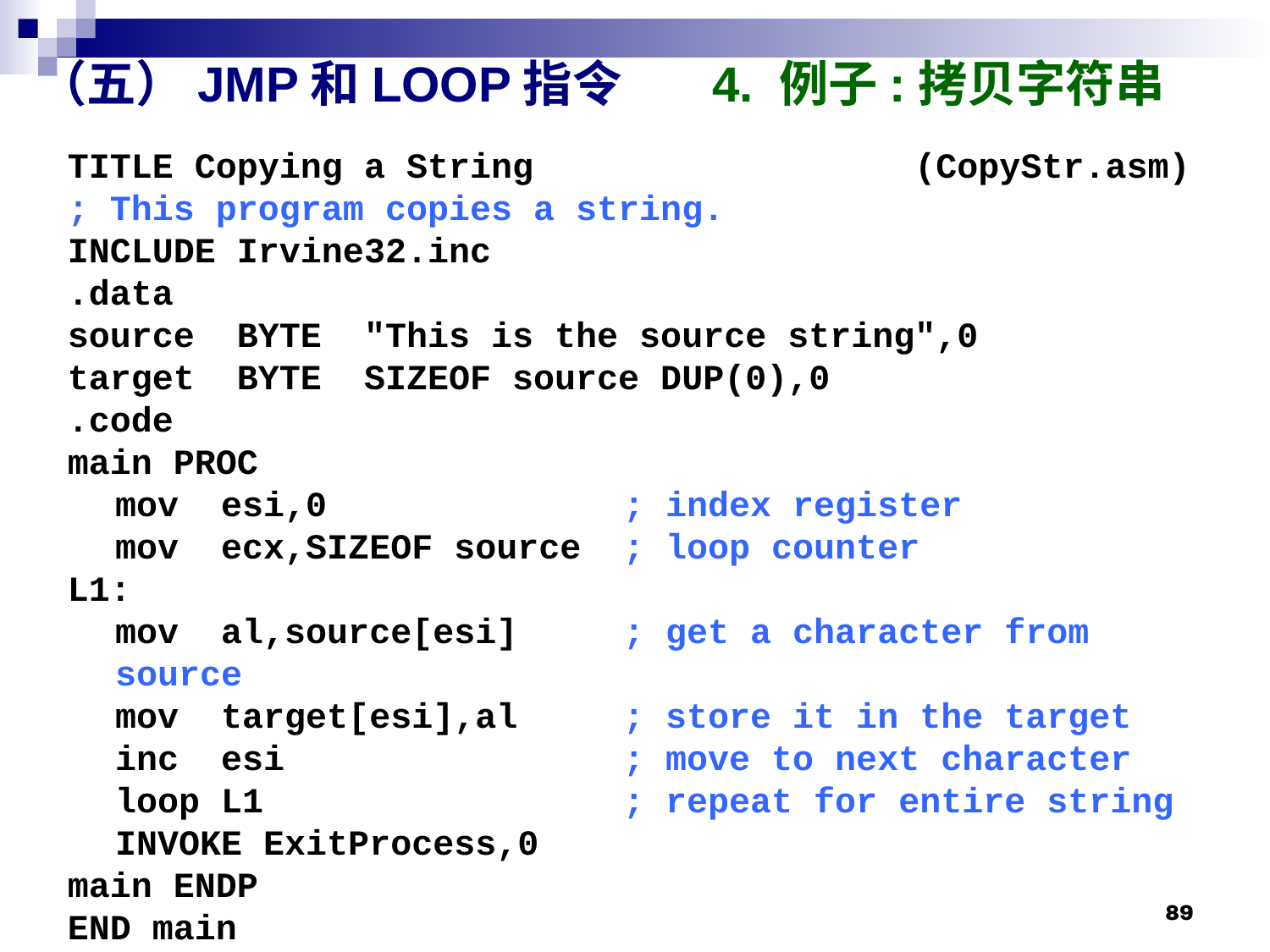

# （五）JMP和LOOP指令       4. 例子:拷贝字符串
TITLE Copying a String                  (CopyStr.asm)
; This program copies a string.
INCLUDE Irvine32.inc
.data
source  BYTE  "This is the source string",0
target  BYTE  SIZEOF source DUP(0),0
.code
main PROC
	mov  esi,0			; index register
	mov  ecx,SIZEOF source	; loop counter
L1:
	mov  al,source[esi]	; get a character from source
	mov  target[esi],al	; store it in the target
	inc  esi			; move to next character
	loop L1			; repeat for entire string
	INVOKE ExitProcess,0
main ENDP
END main
89